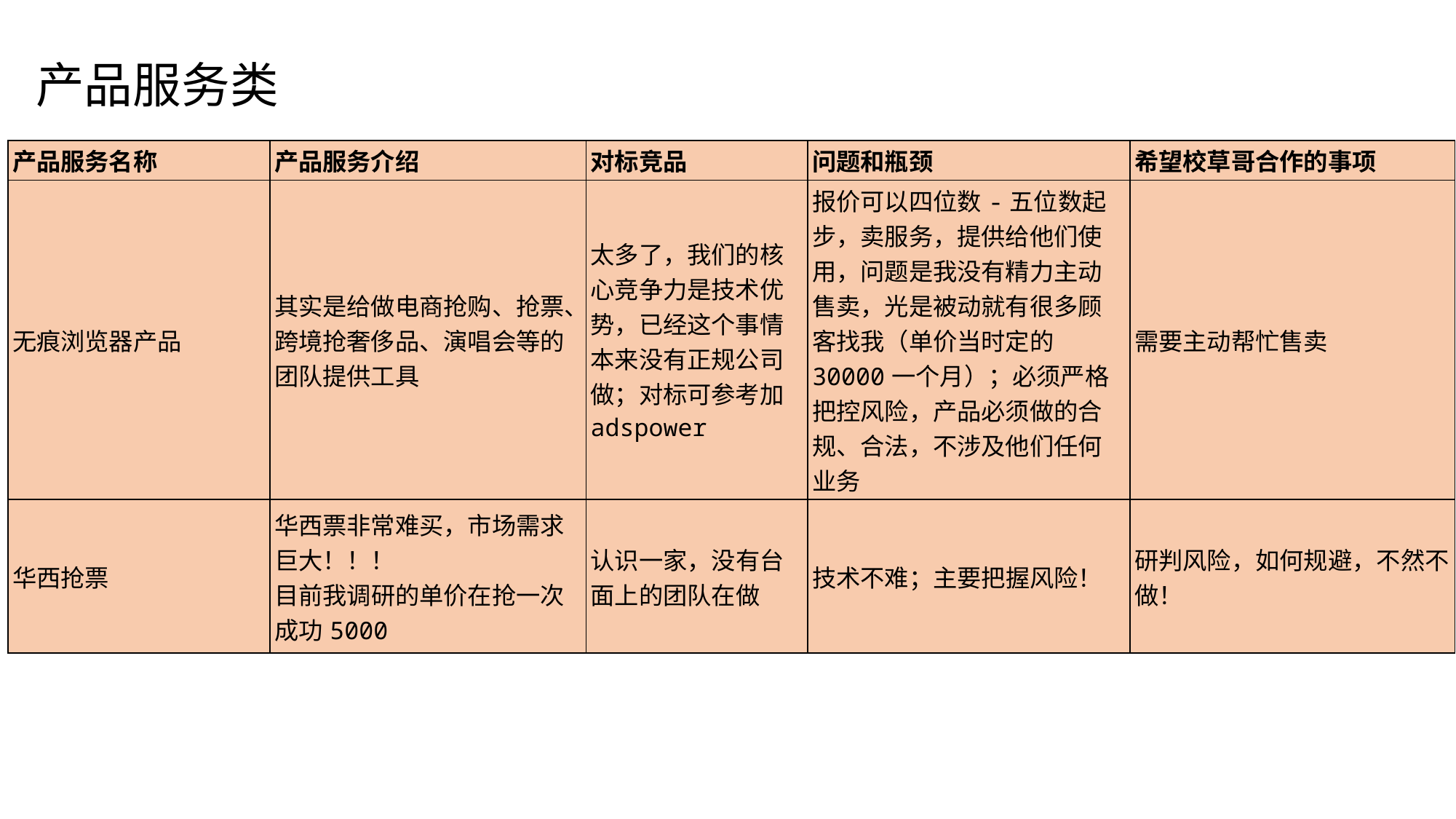

产品服务类
| 产品服务名称 | 产品服务介绍 | 对标竞品 | 问题和瓶颈 | 希望校草哥合作的事项 |
| --- | --- | --- | --- | --- |
| 无痕浏览器产品 | 其实是给做电商抢购、抢票、跨境抢奢侈品、演唱会等的团队提供工具 | 太多了，我们的核心竞争力是技术优势，已经这个事情本来没有正规公司做；对标可参考加adspower | 报价可以四位数-五位数起步，卖服务，提供给他们使用，问题是我没有精力主动售卖，光是被动就有很多顾客找我（单价当时定的30000一个月）；必须严格把控风险，产品必须做的合规、合法，不涉及他们任何业务 | 需要主动帮忙售卖 |
| 华西抢票 | 华西票非常难买，市场需求巨大！！！ 目前我调研的单价在抢一次成功5000 | 认识一家，没有台面上的团队在做 | 技术不难；主要把握风险！ | 研判风险，如何规避，不然不做！ |